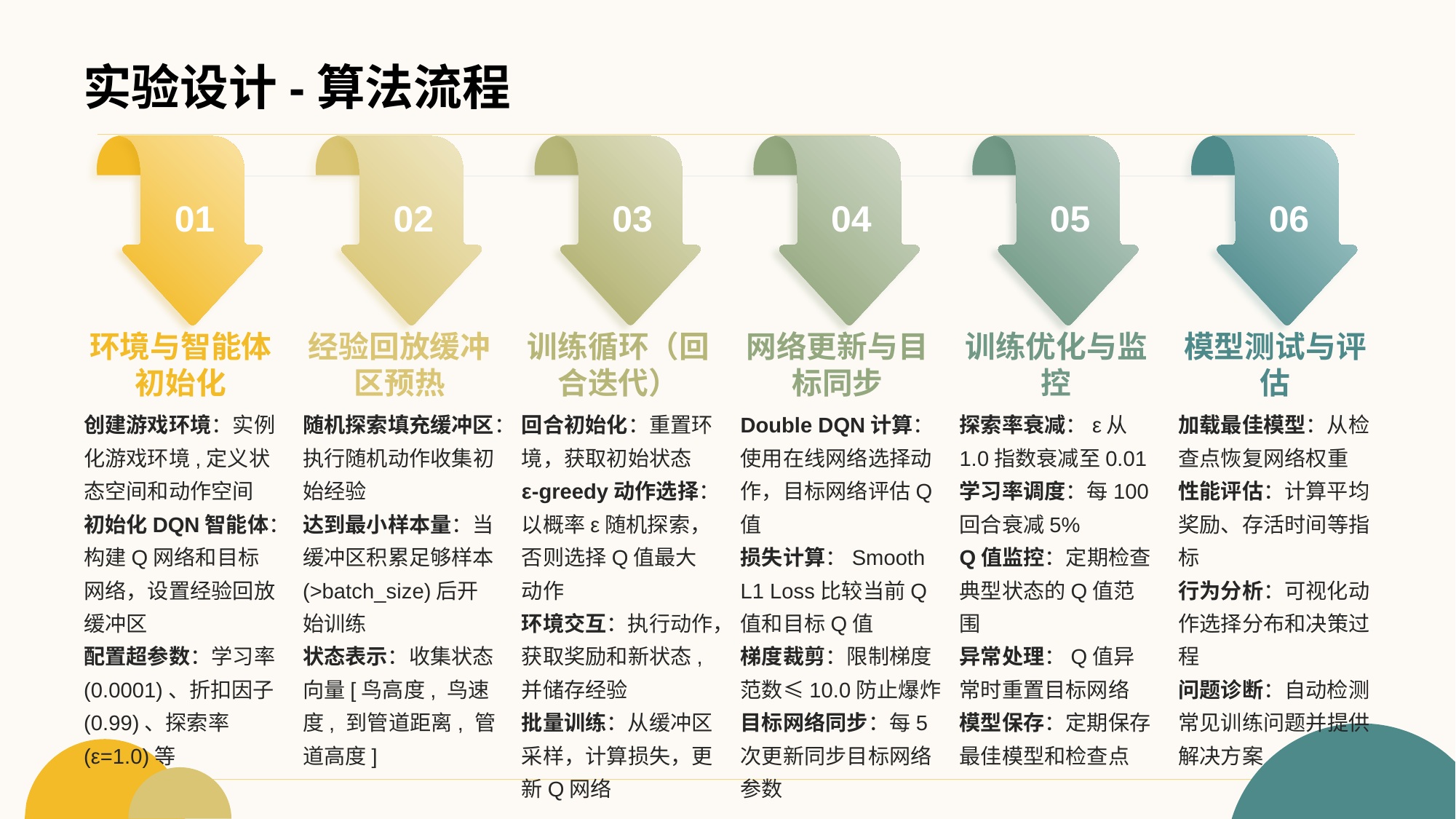

# 实验设计-算法流程
01
02
03
04
05
06

环境与智能体初始化
经验回放缓冲区预热
训练循环（回合迭代）
网络更新与目标同步
训练优化与监控
模型测试与评估
创建游戏环境：实例化游戏环境,定义状态空间和动作空间
初始化DQN智能体：构建Q网络和目标网络，设置经验回放缓冲区
配置超参数：学习率(0.0001)、折扣因子(0.99)、探索率(ε=1.0)等
随机探索填充缓冲区：执行随机动作收集初始经验
达到最小样本量：当缓冲区积累足够样本(>batch_size)后开始训练
状态表示：收集状态向量[鸟高度, 鸟速度, 到管道距离, 管道高度]
回合初始化：重置环境，获取初始状态
ε-greedy动作选择：以概率ε随机探索，否则选择Q值最大动作
环境交互：执行动作，获取奖励和新状态,并储存经验
批量训练：从缓冲区采样，计算损失，更新Q网络
Double DQN计算：使用在线网络选择动作，目标网络评估Q值
损失计算：Smooth L1 Loss比较当前Q值和目标Q值
梯度裁剪：限制梯度范数≤10.0防止爆炸
目标网络同步：每5次更新同步目标网络参数
探索率衰减：ε从1.0指数衰减至0.01
学习率调度：每100回合衰减5%
Q值监控：定期检查典型状态的Q值范围
异常处理：Q值异常时重置目标网络
模型保存：定期保存最佳模型和检查点
加载最佳模型：从检查点恢复网络权重
性能评估：计算平均奖励、存活时间等指标
行为分析：可视化动作选择分布和决策过程
问题诊断：自动检测常见训练问题并提供解决方案